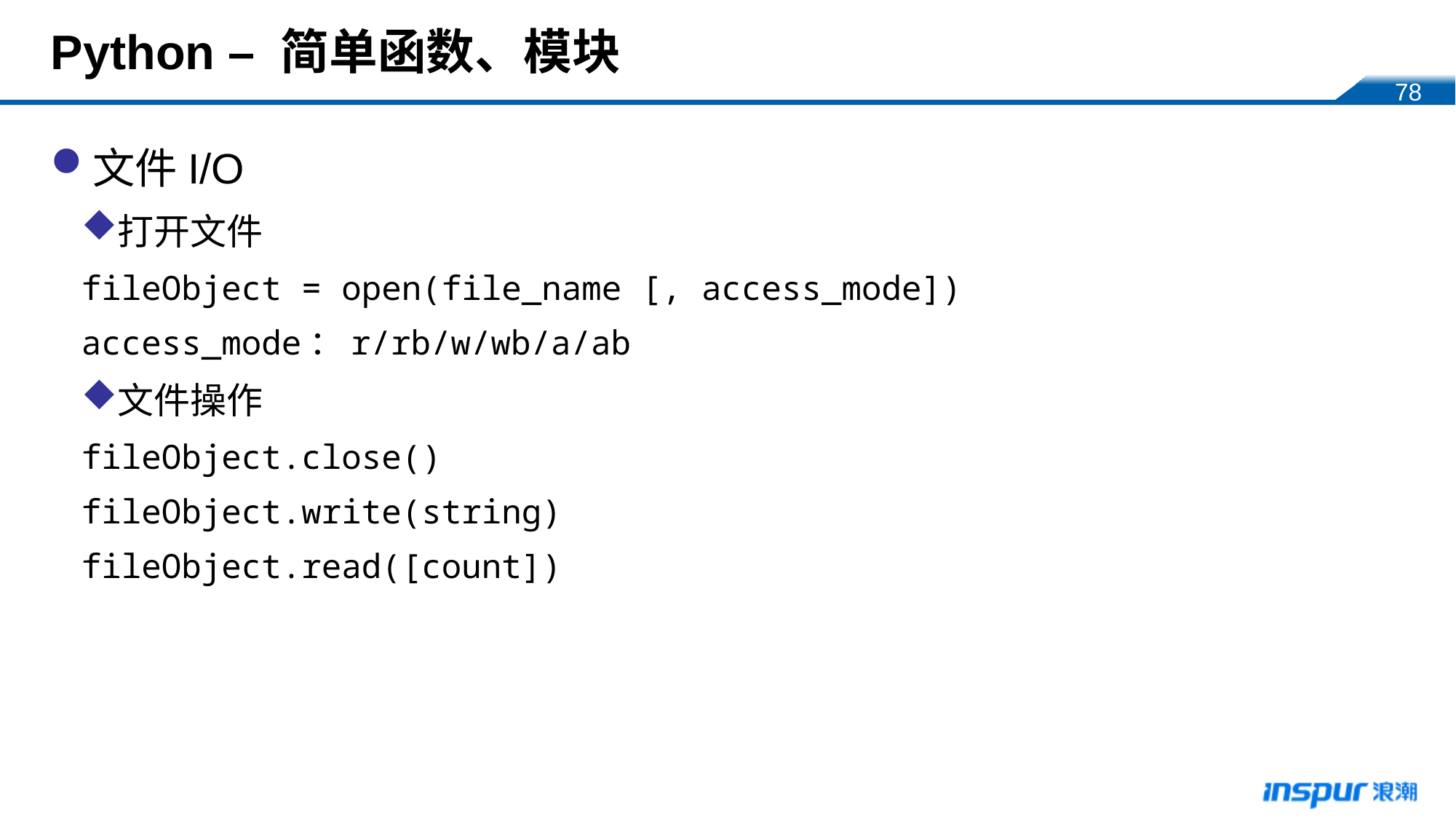

# Python – 简单函数、模块
文件I/O
打开文件
fileObject = open(file_name [, access_mode])
access_mode：r/rb/w/wb/a/ab
文件操作
fileObject.close()
fileObject.write(string)
fileObject.read([count])